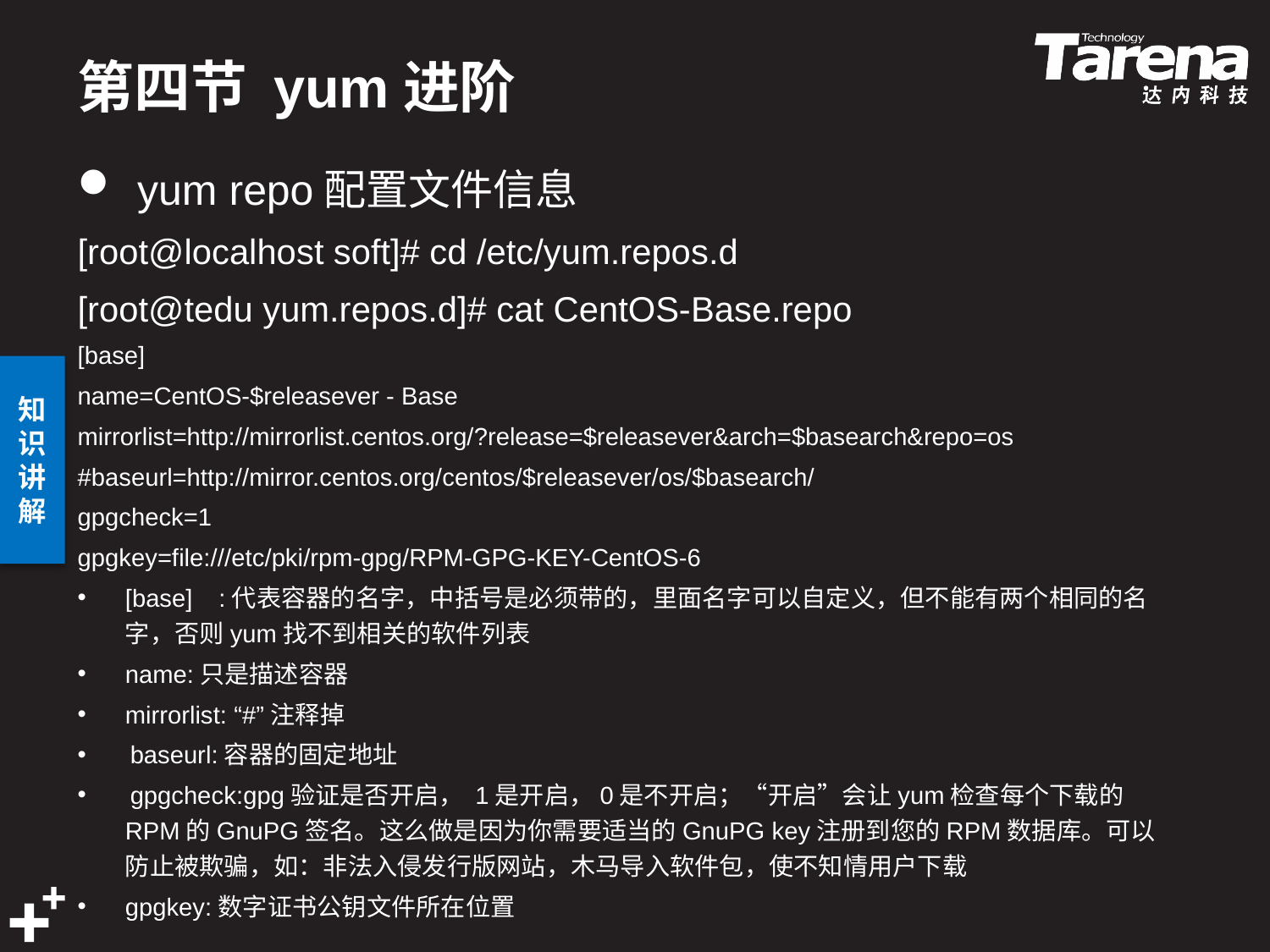

# 第四节 yum进阶
 yum repo配置文件信息
[root@localhost soft]# cd /etc/yum.repos.d
[root@tedu yum.repos.d]# cat CentOS-Base.repo
[base]
name=CentOS-$releasever - Base
mirrorlist=http://mirrorlist.centos.org/?release=$releasever&arch=$basearch&repo=os
#baseurl=http://mirror.centos.org/centos/$releasever/os/$basearch/
gpgcheck=1
gpgkey=file:///etc/pki/rpm-gpg/RPM-GPG-KEY-CentOS-6
[base]  :代表容器的名字，中括号是必须带的，里面名字可以自定义，但不能有两个相同的名字，否则yum找不到相关的软件列表 
name:只是描述容器
mirrorlist: “#”注释掉
 baseurl:容器的固定地址 
 gpgcheck:gpg验证是否开启， 1是开启，0是不开启；“开启”会让yum检查每个下载的RPM的GnuPG签名。这么做是因为你需要适当的GnuPG key注册到您的RPM数据库。可以防止被欺骗，如：非法入侵发行版网站，木马导入软件包，使不知情用户下载
gpgkey:数字证书公钥文件所在位置 